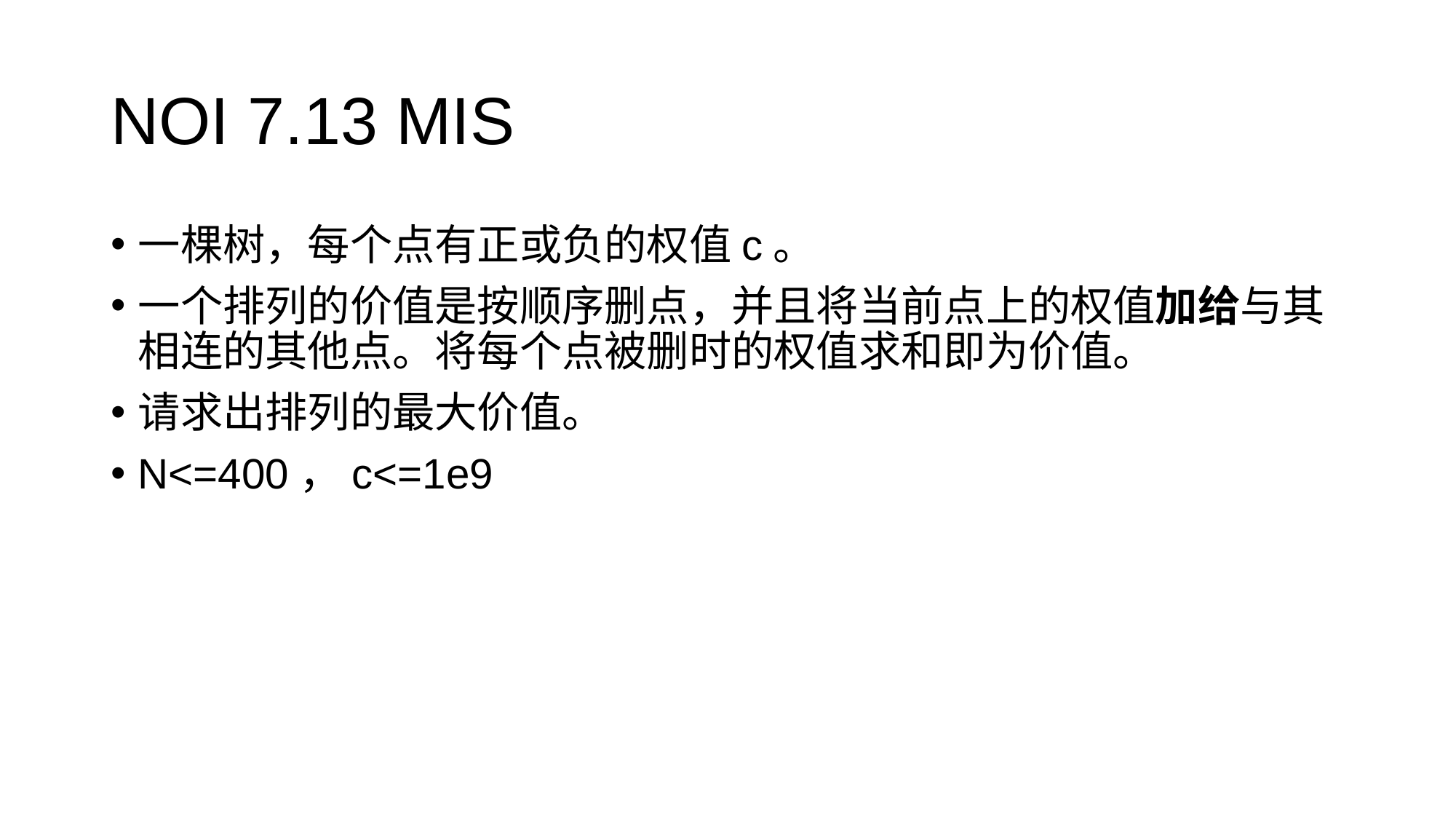

# NOI 7.13 MIS
一棵树，每个点有正或负的权值c。
一个排列的价值是按顺序删点，并且将当前点上的权值加给与其相连的其他点。将每个点被删时的权值求和即为价值。
请求出排列的最大价值。
N<=400，c<=1e9